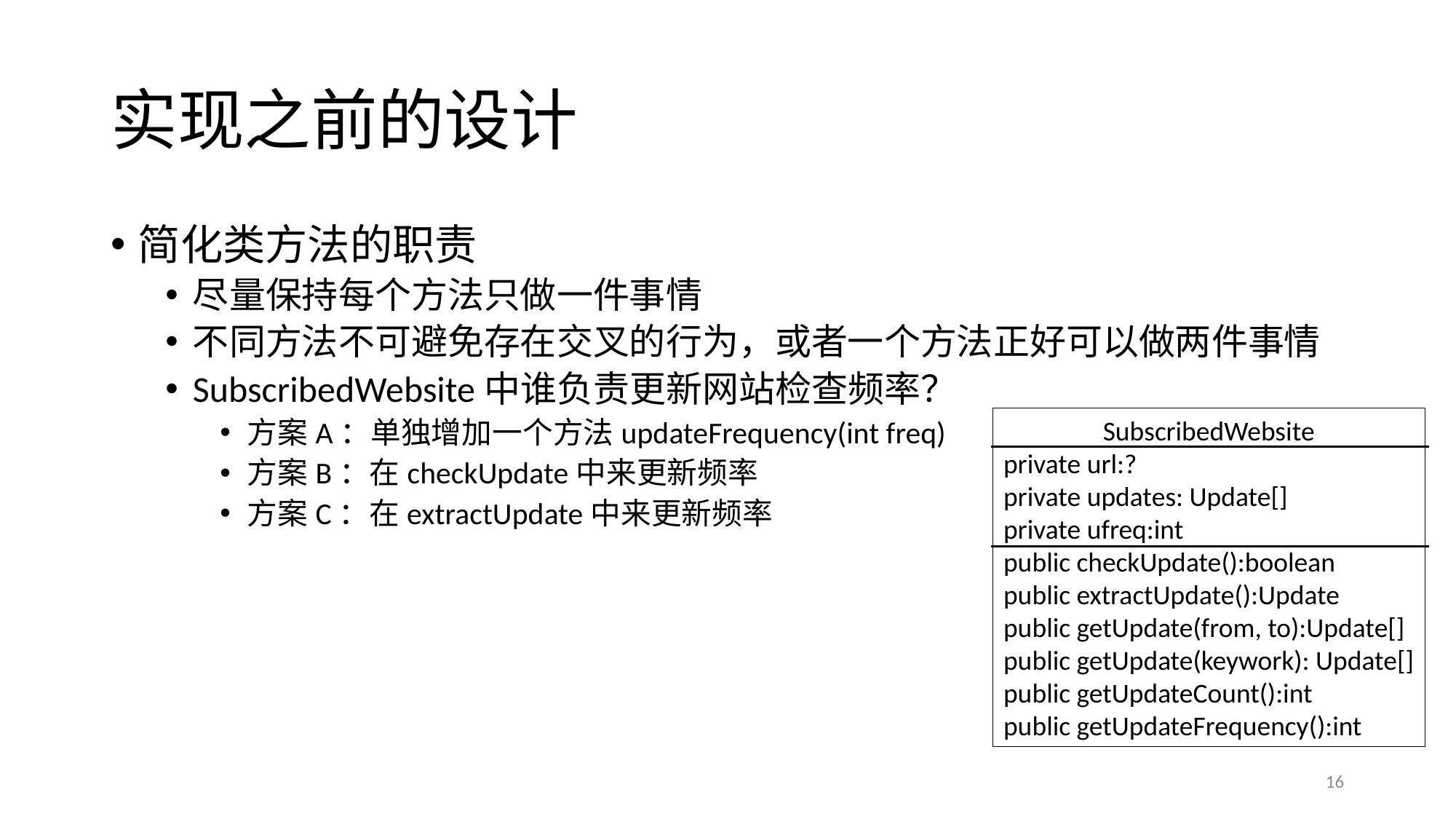

# 实现之前的设计
简化类方法的职责
尽量保持每个方法只做一件事情
不同方法不可避免存在交叉的行为，或者一个方法正好可以做两件事情
SubscribedWebsite中谁负责更新网站检查频率？
方案A：单独增加一个方法updateFrequency(int freq)
方案B：在checkUpdate中来更新频率
方案C：在extractUpdate中来更新频率
SubscribedWebsite
private url:?
private updates: Update[]
private ufreq:int
public checkUpdate():boolean
public extractUpdate():Update
public getUpdate(from, to):Update[]
public getUpdate(keywork): Update[]
public getUpdateCount():int
public getUpdateFrequency():int
16